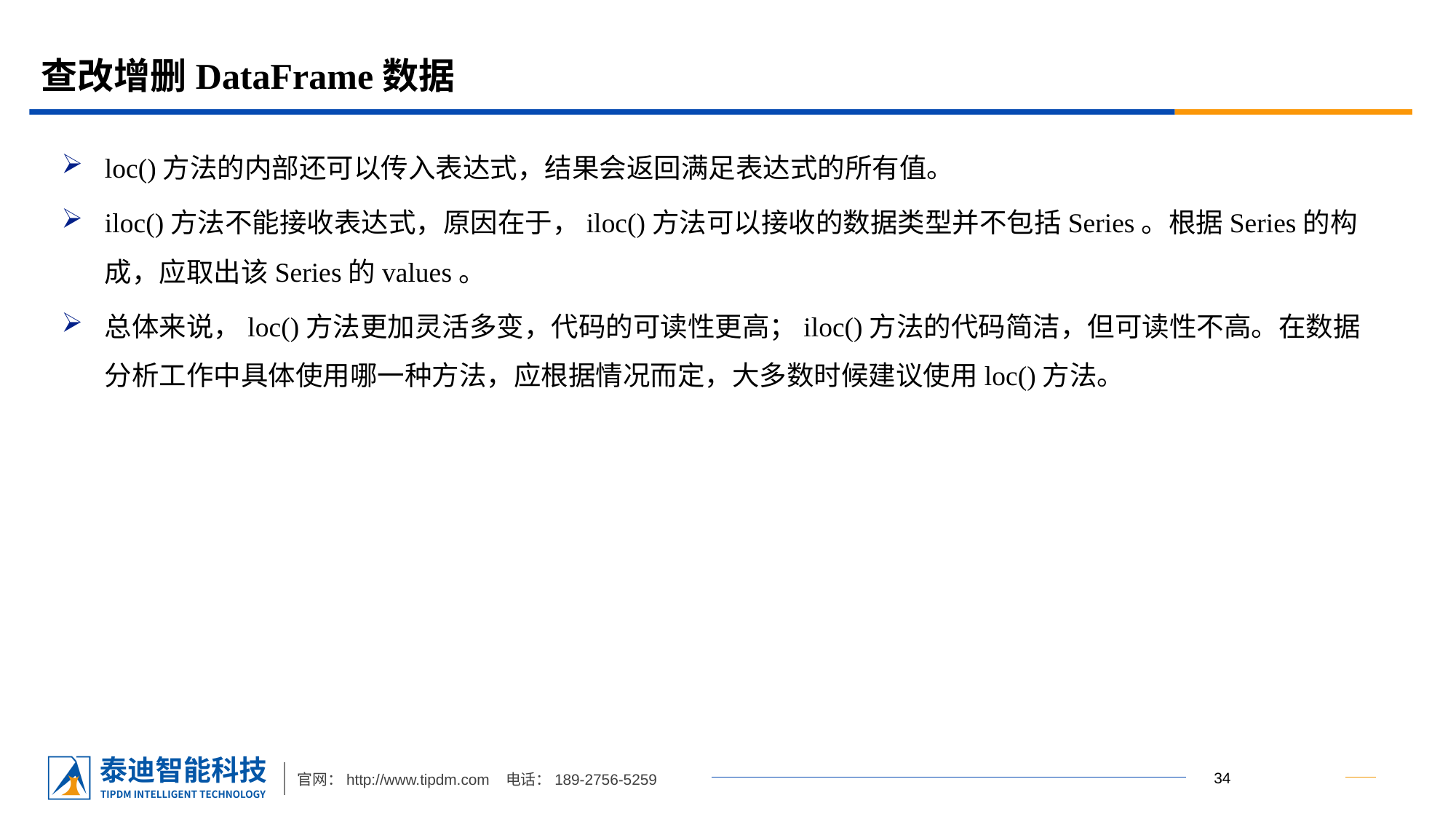

# 查改增删DataFrame数据
loc()方法的内部还可以传入表达式，结果会返回满足表达式的所有值。
iloc()方法不能接收表达式，原因在于，iloc()方法可以接收的数据类型并不包括Series。根据Series的构成，应取出该Series的values。
总体来说，loc()方法更加灵活多变，代码的可读性更高；iloc()方法的代码简洁，但可读性不高。在数据分析工作中具体使用哪一种方法，应根据情况而定，大多数时候建议使用loc()方法。